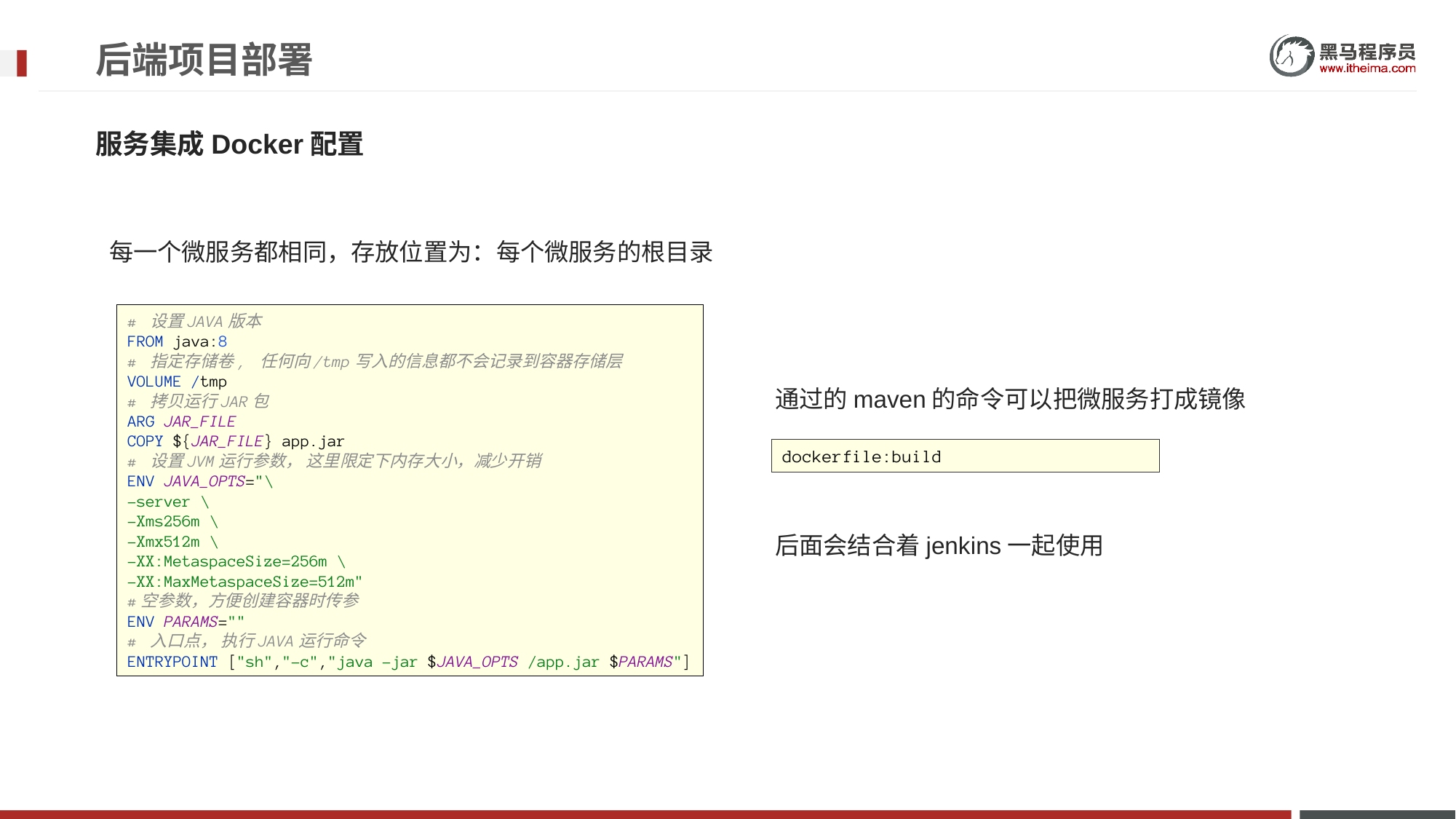

# 后端项目部署
服务集成Docker配置
每一个微服务都相同，存放位置为：每个微服务的根目录
# 设置JAVA版本 FROM java:8 # 指定存储卷, 任何向/tmp写入的信息都不会记录到容器存储层 VOLUME /tmp # 拷贝运行JAR包 ARG JAR_FILE COPY ${JAR_FILE} app.jar # 设置JVM运行参数， 这里限定下内存大小，减少开销 ENV JAVA_OPTS="\ -server \ -Xms256m \ -Xmx512m \ -XX:MetaspaceSize=256m \ -XX:MaxMetaspaceSize=512m" #空参数，方便创建容器时传参 ENV PARAMS="" # 入口点， 执行JAVA运行命令 ENTRYPOINT ["sh","-c","java -jar $JAVA_OPTS /app.jar $PARAMS"]
通过的maven的命令可以把微服务打成镜像
dockerfile:build
后面会结合着jenkins一起使用